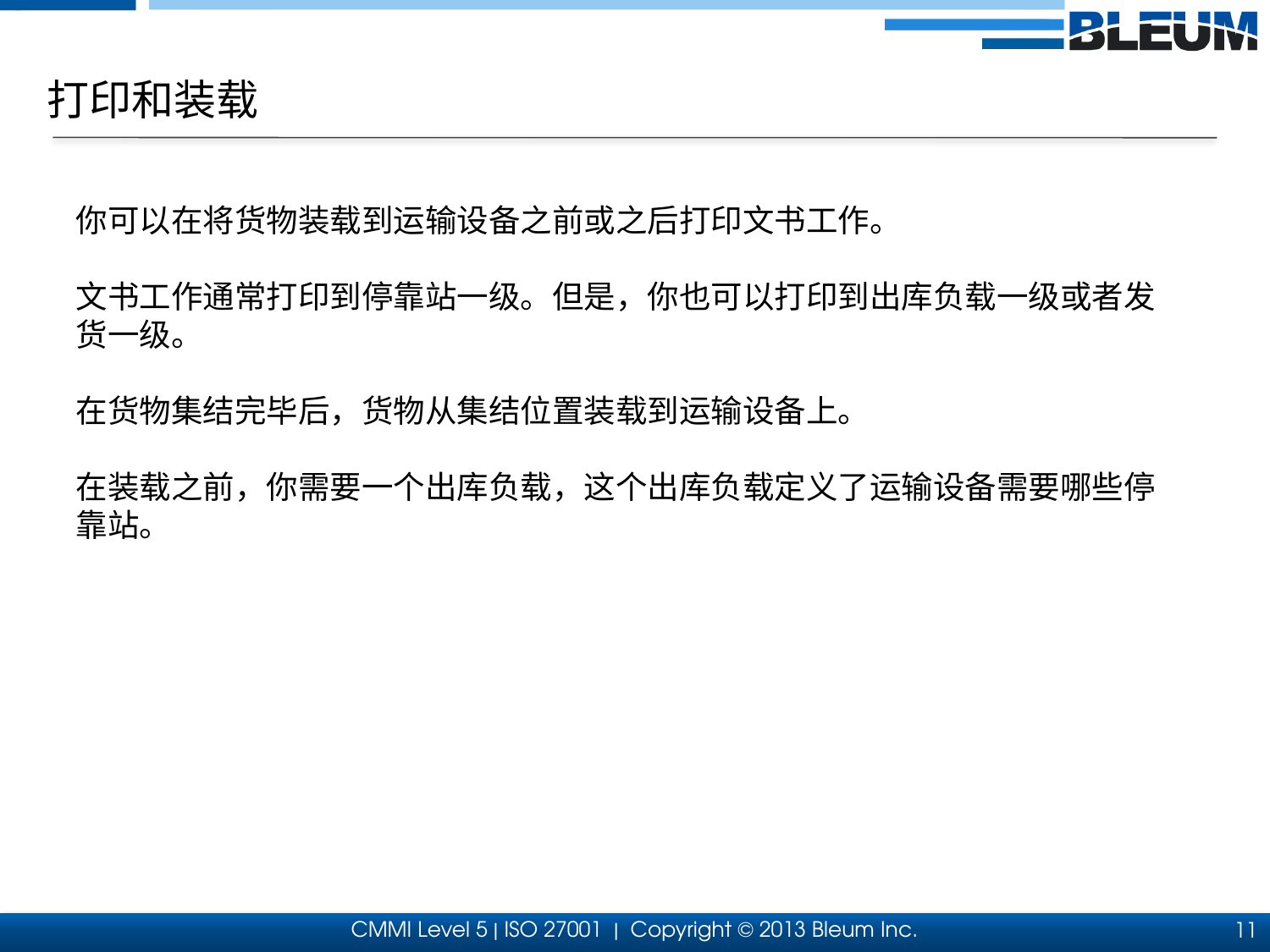

打印和装载

你可以在将货物装载到运输设备之前或之后打印文书工作。

文书工作通常打印到停靠站一级。但是，你也可以打印到出库负载一级或者发货一级。

在货物集结完毕后，货物从集结位置装载到运输设备上。

在装载之前，你需要一个出库负载，这个出库负载定义了运输设备需要哪些停靠站。
11